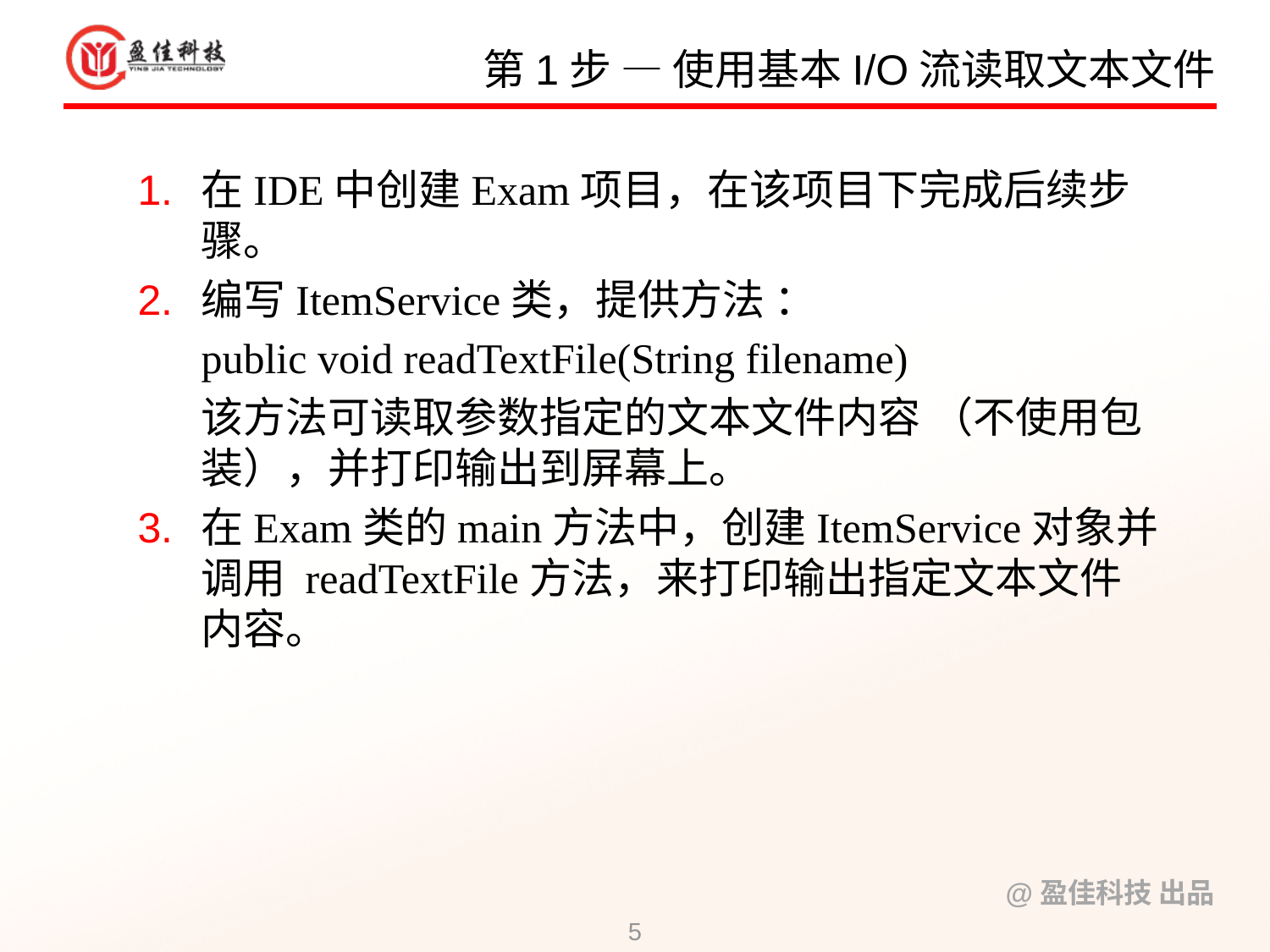

# 第1步 — 使用基本I/O流读取文本文件
在IDE中创建Exam项目，在该项目下完成后续步骤。
编写ItemService类，提供方法 ：
	public void readTextFile(String filename)
	该方法可读取参数指定的文本文件内容 （不使用包装），并打印输出到屏幕上。
在Exam类的main方法中，创建ItemService对象并调用 readTextFile方法，来打印输出指定文本文件内容。
5